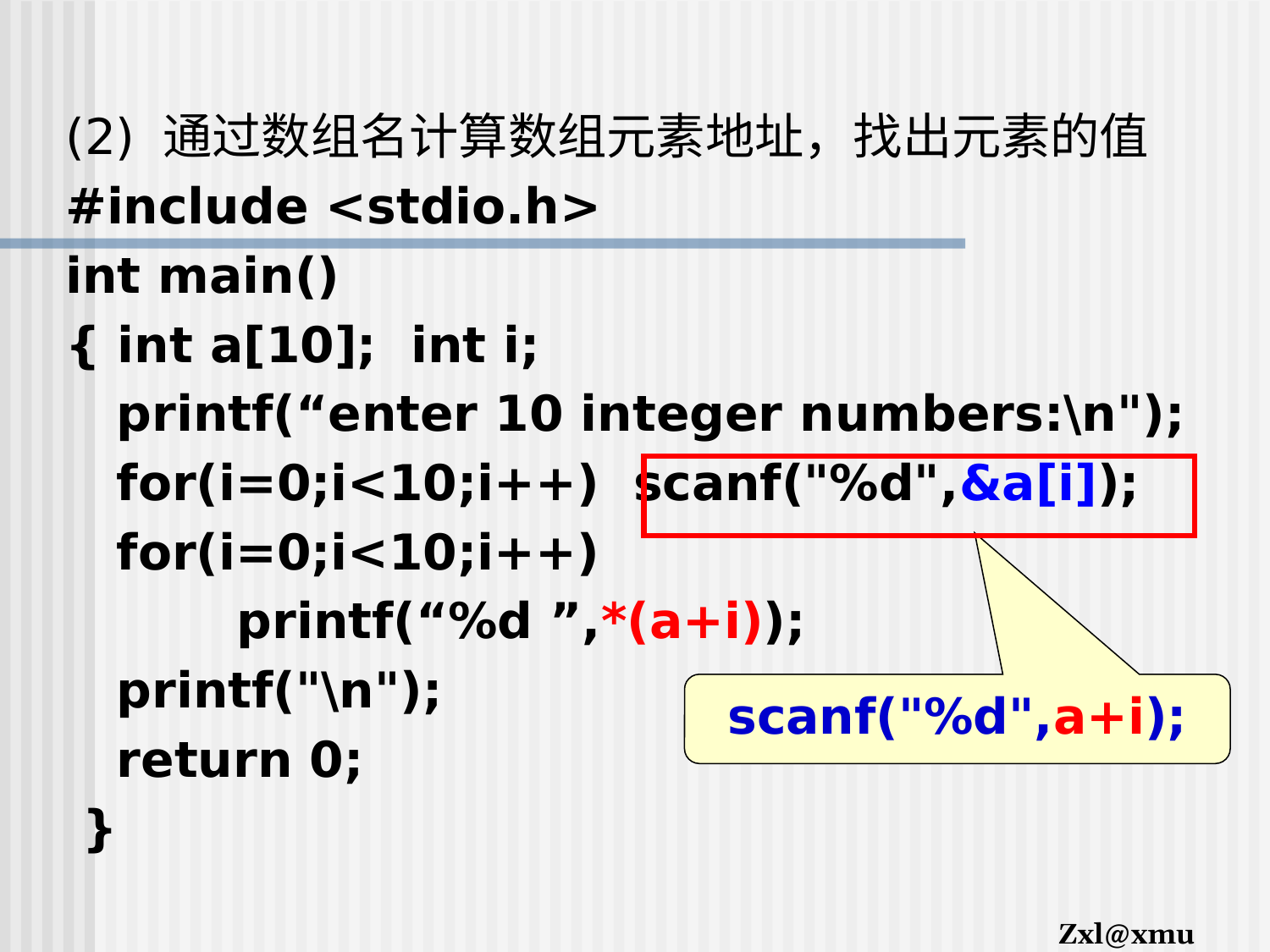

(2) 通过数组名计算数组元素地址，找出元素的值
#include <stdio.h>
int main()
{ int a[10];  int i;
   printf(“enter 10 integer numbers:\n");
   for(i=0;i<10;i++)  scanf("%d",&a[i]);
   for(i=0;i<10;i++)
          printf(“%d ”,*(a+i));
   printf("\n");
   return 0;
 }

scanf("%d",a+i);